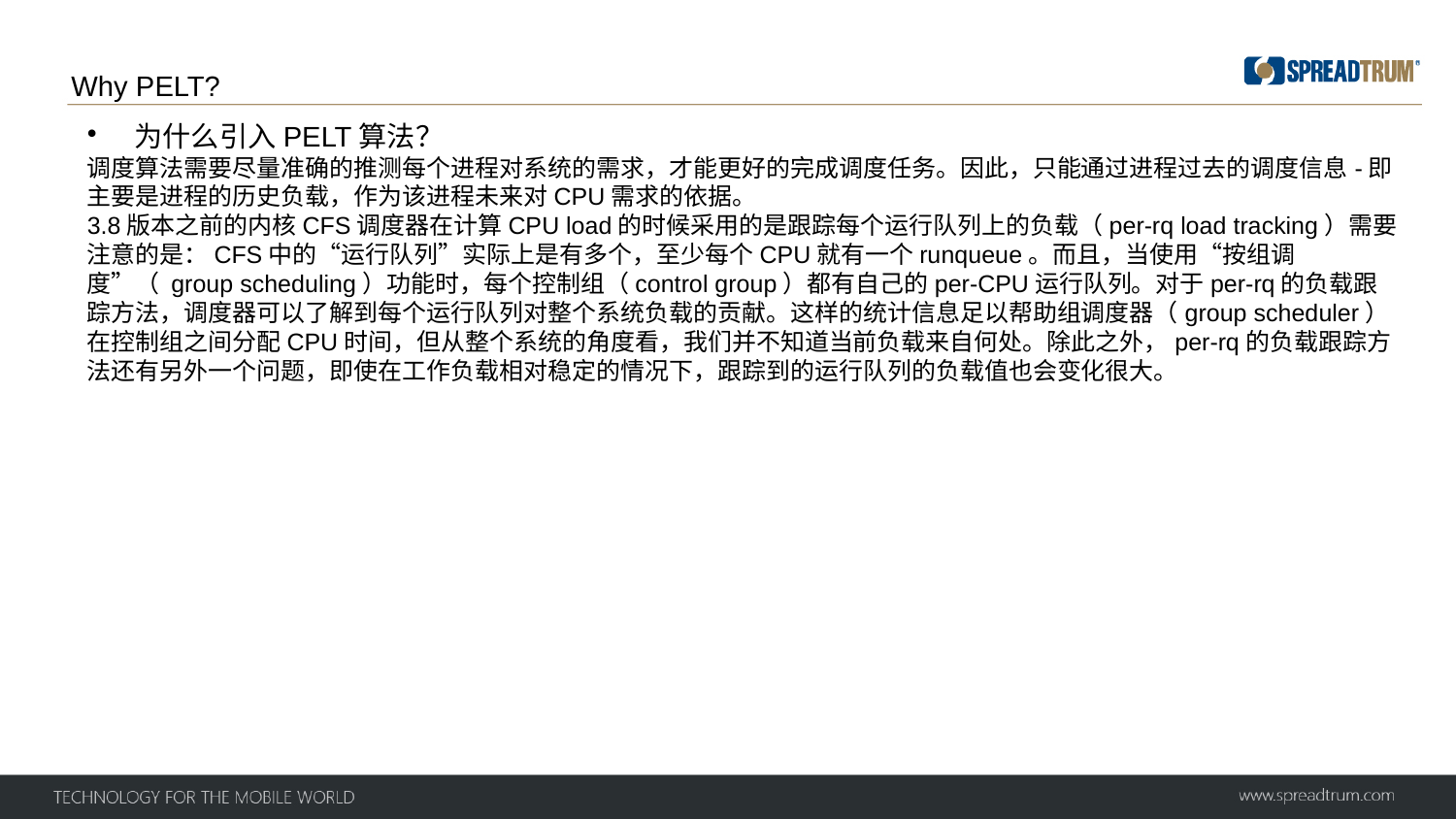

Why PELT?
 为什么引入PELT算法？
调度算法需要尽量准确的推测每个进程对系统的需求，才能更好的完成调度任务。因此，只能通过进程过去的调度信息-即主要是进程的历史负载，作为该进程未来对CPU需求的依据。
3.8版本之前的内核CFS调度器在计算CPU load的时候采用的是跟踪每个运行队列上的负载（per-rq load tracking）需要注意的是：CFS中的“运行队列”实际上是有多个，至少每个CPU就有一个runqueue。而且，当使用“按组调度”（ group scheduling）功能时，每个控制组（control group）都有自己的per-CPU运行队列。对于per-rq的负载跟踪方法，调度器可以了解到每个运行队列对整个系统负载的贡献。这样的统计信息足以帮助组调度器（group scheduler）在控制组之间分配CPU时间，但从整个系统的角度看，我们并不知道当前负载来自何处。除此之外，per-rq的负载跟踪方法还有另外一个问题，即使在工作负载相对稳定的情况下，跟踪到的运行队列的负载值也会变化很大。